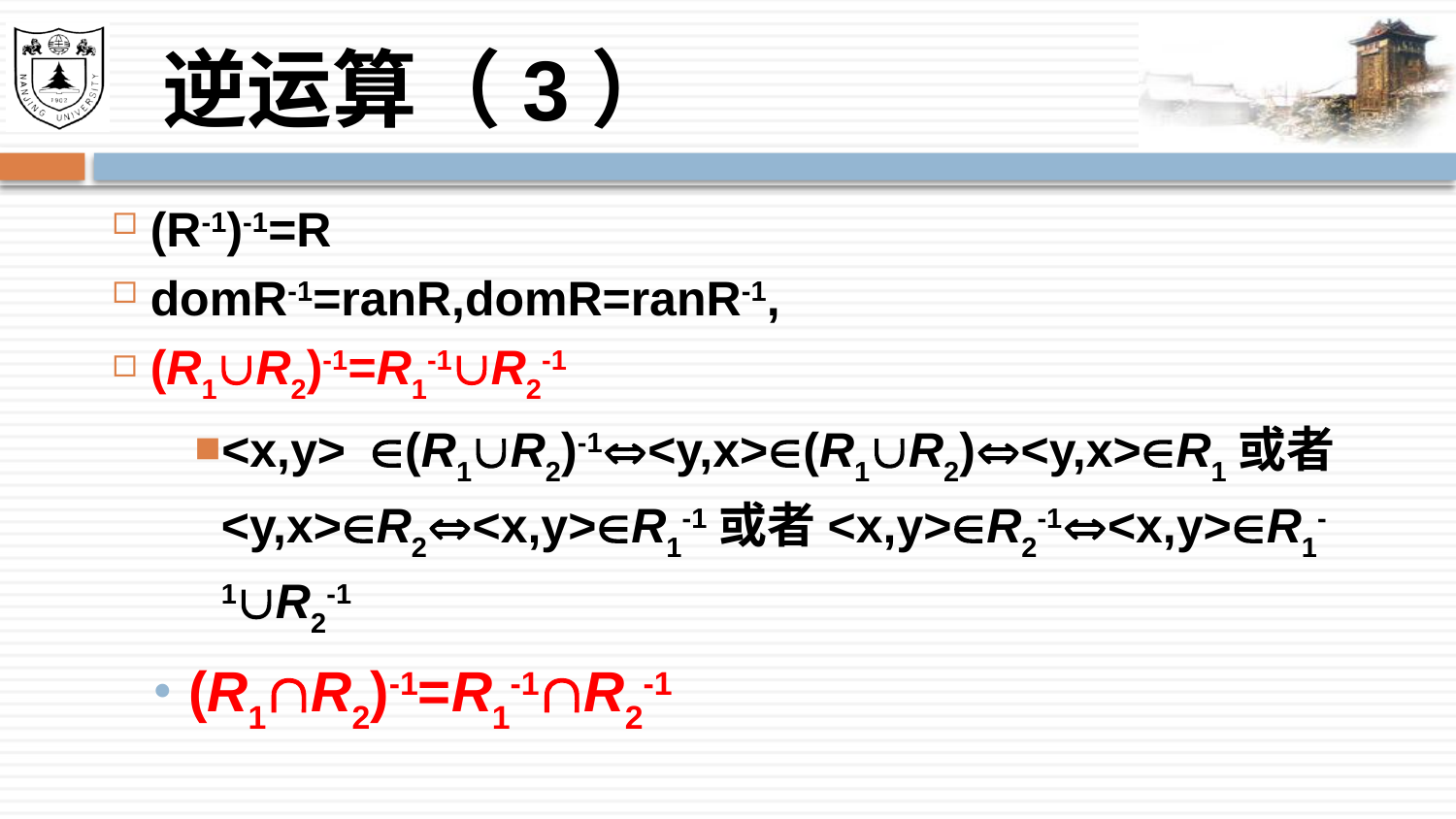

# 逆运算（3）
(R-1)-1=R
domR-1=ranR,domR=ranR-1,
(R1∪R2)-1=R1-1∪R2-1
<x,y> ∈(R1∪R2)-1⇔<y,x>∈(R1∪R2)⇔<y,x>∈R1或者<y,x>∈R2⇔<x,y>∈R1-1或者<x,y>∈R2-1⇔<x,y>∈R1-1∪R2-1
(R1∩R2)-1=R1-1∩R2-1